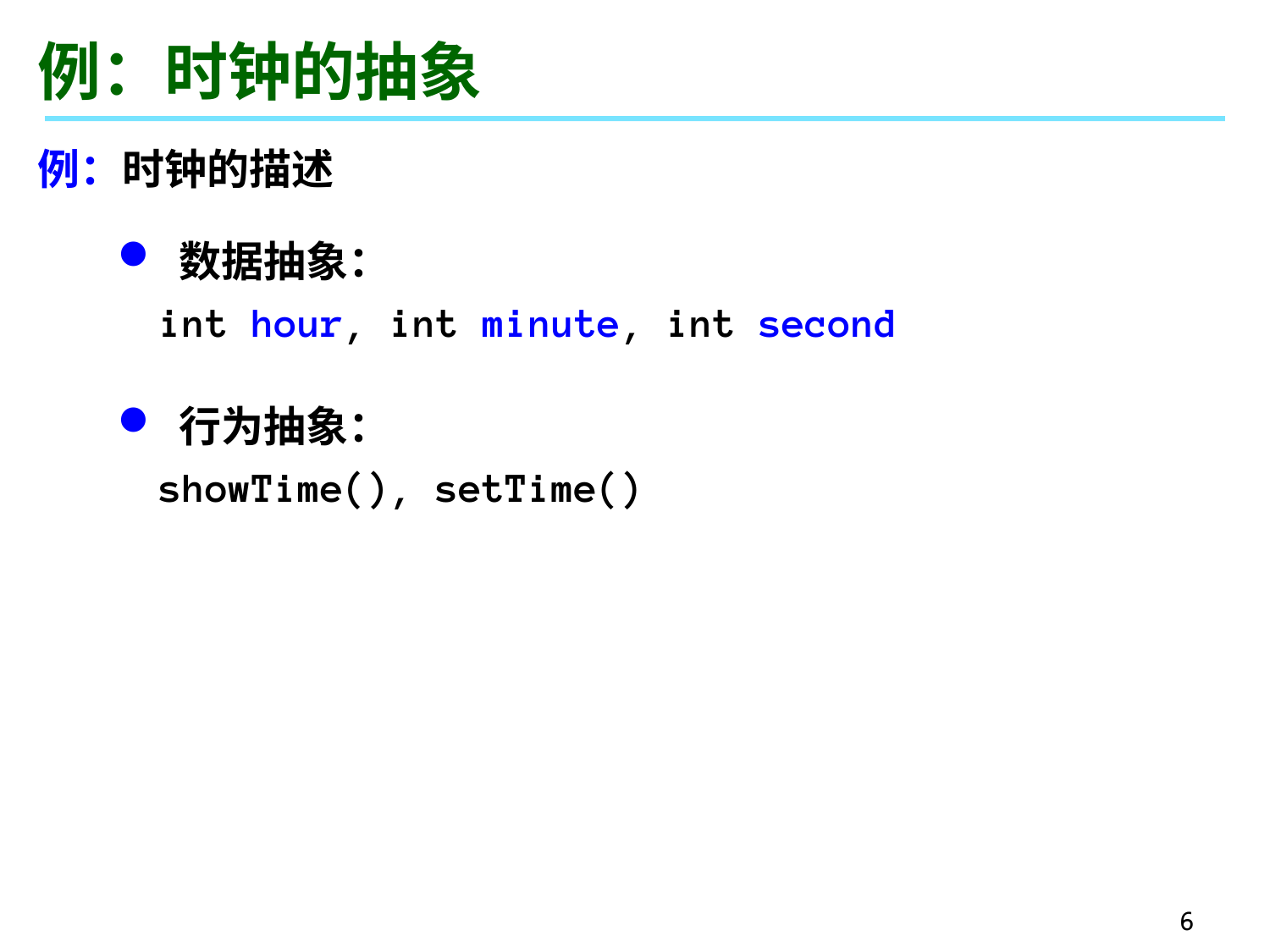

# 例：时钟的抽象
例：时钟的描述
 数据抽象：
    int hour, int minute, int second
 行为抽象：
    showTime(), setTime()
6